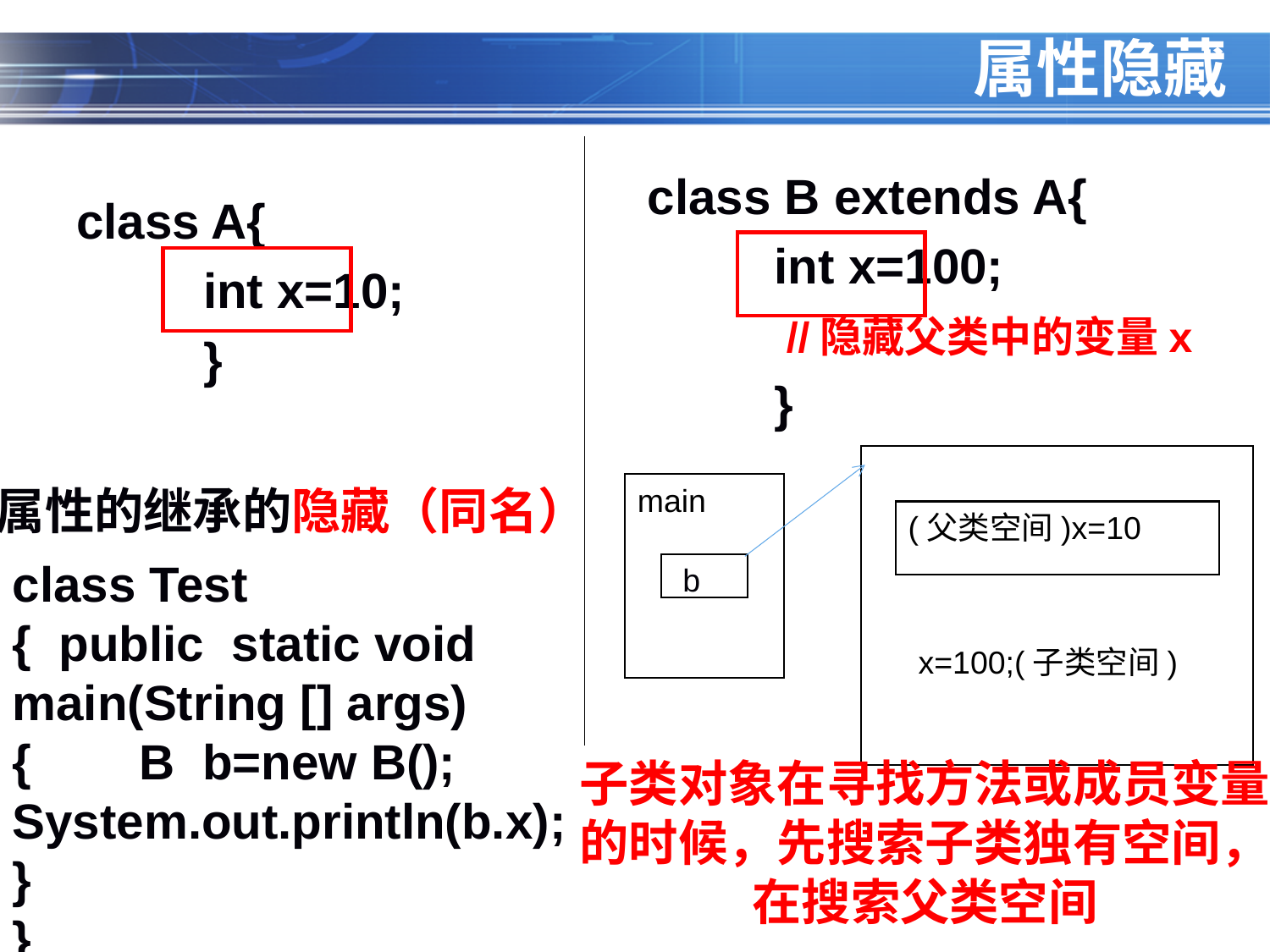

# 属性隐藏
class B extends A{
	int x=100;
	 //隐藏父类中的变量x
	}
class A{
	int x=10;
	}

     x=100;(子类空间)
属性的继承的隐藏（同名）
main
(父类空间)x=10
class Test
{  public  static void main(String [] args)
{	B  b=new B();     System.out.println(b.x);
}
}
 b
子类对象在寻找方法或成员变量的时候，先搜索子类独有空间，在搜索父类空间